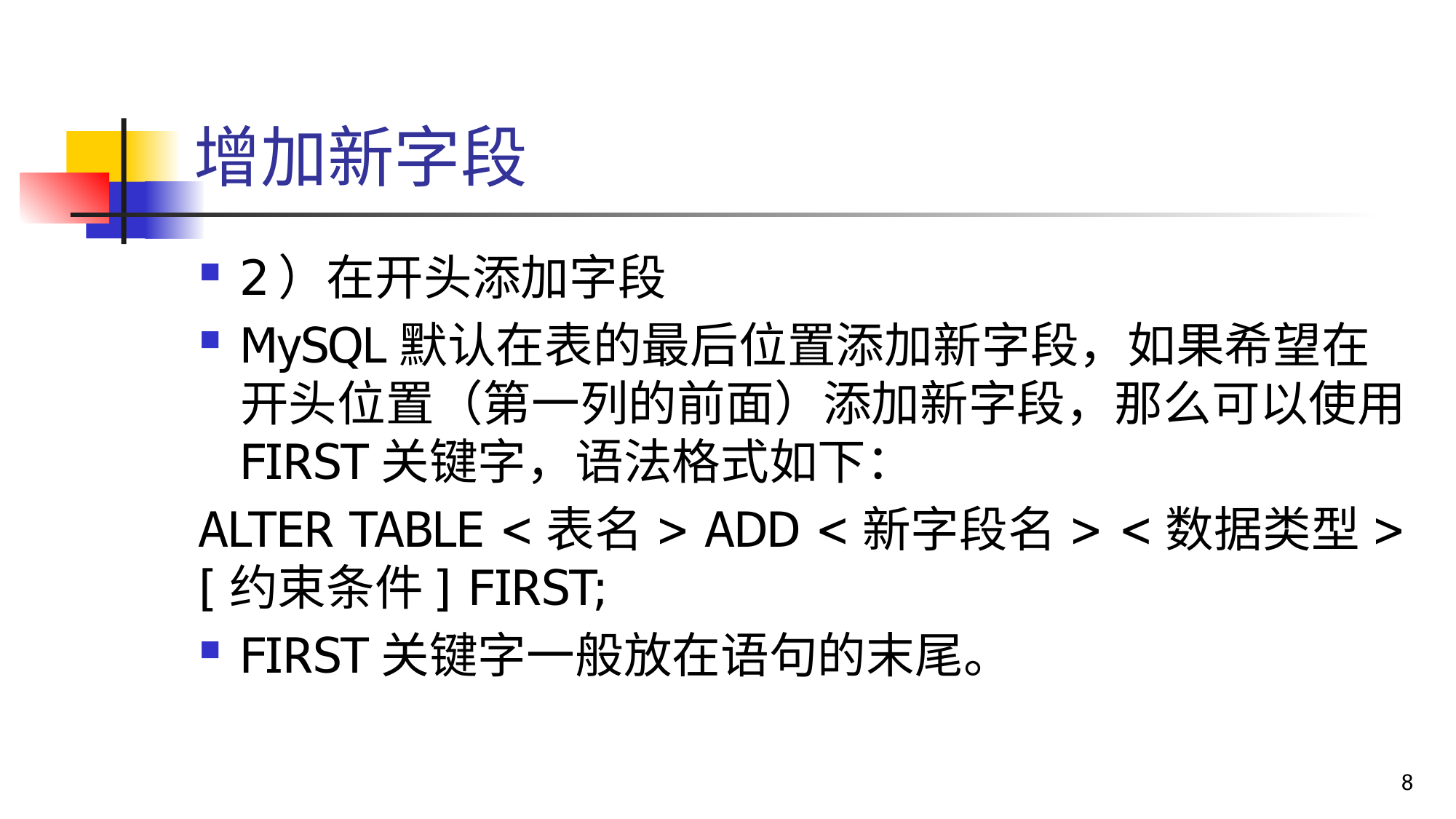

# 增加新字段
2）在开头添加字段
MySQL默认在表的最后位置添加新字段，如果希望在开头位置（第一列的前面）添加新字段，那么可以使用FIRST关键字，语法格式如下：
ALTER TABLE <表名> ADD <新字段名> <数据类型> [约束条件] FIRST;
FIRST关键字一般放在语句的末尾。

8